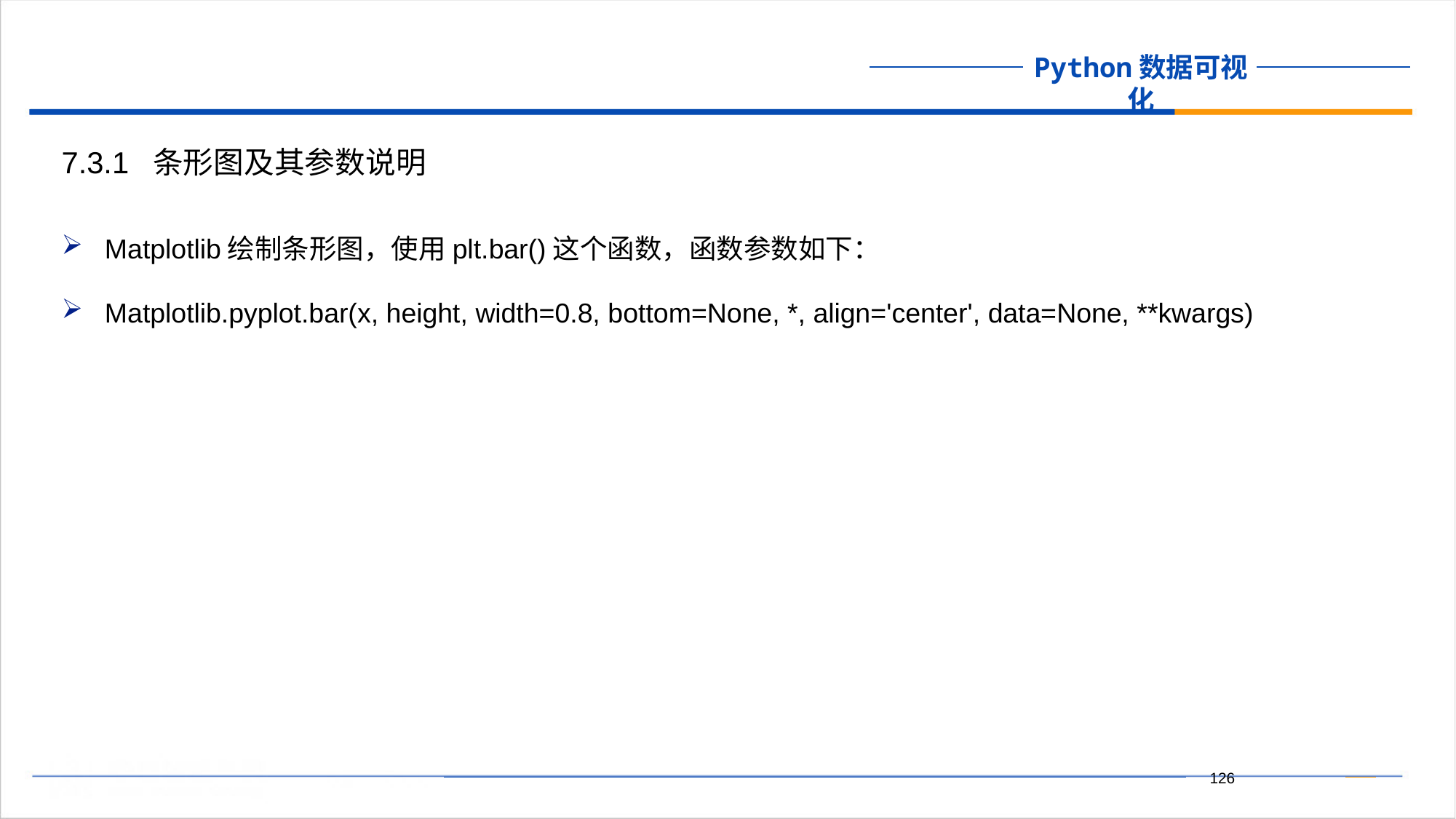

7.3.1  条形图及其参数说明
Matplotlib绘制条形图，使用plt.bar()这个函数，函数参数如下：
Matplotlib.pyplot.bar(x, height, width=0.8, bottom=None, *, align='center', data=None, **kwargs)